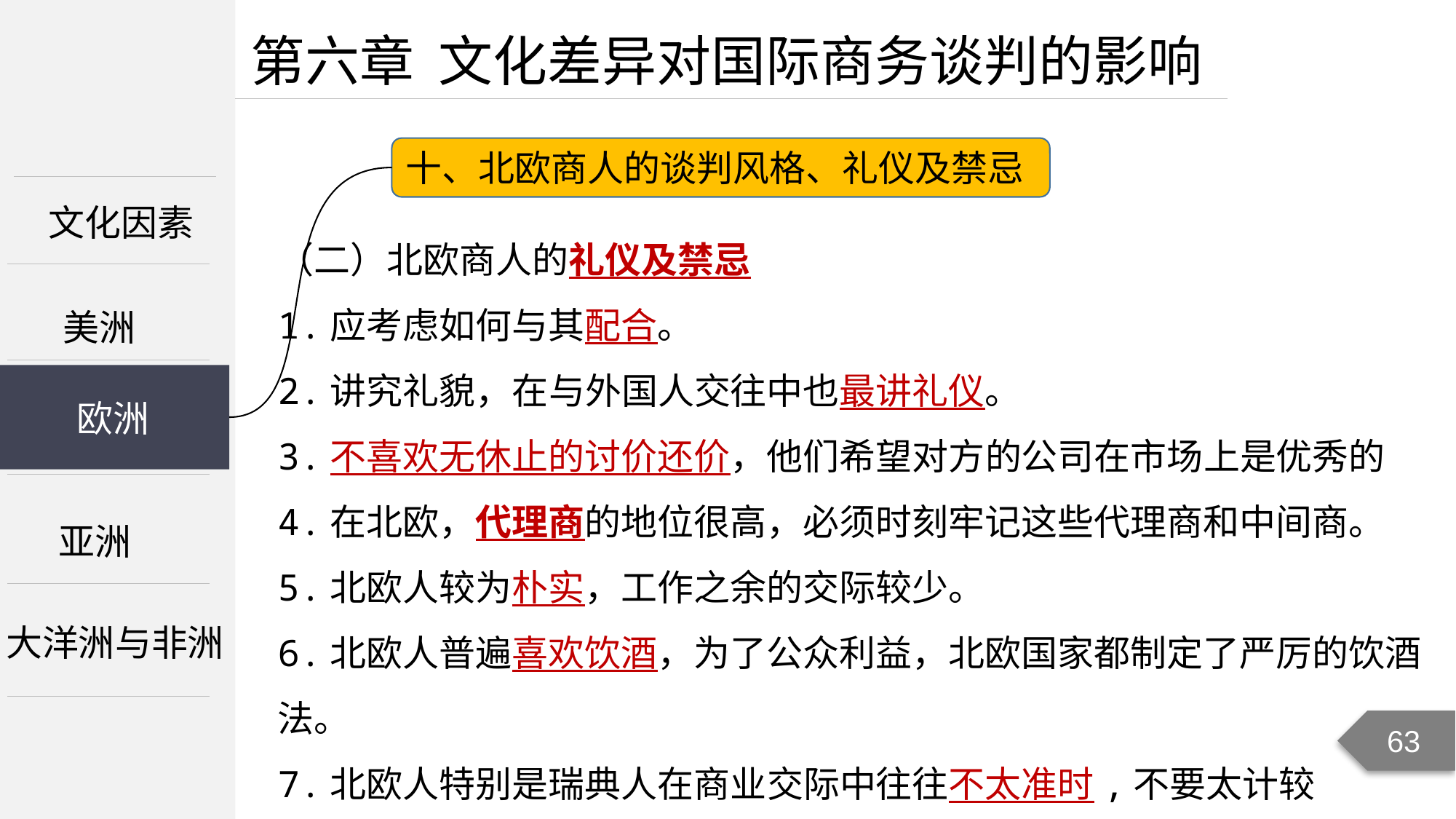

第六章  文化差异对国际商务谈判的影响
十、北欧商人的谈判风格、礼仪及禁忌
（二）北欧商人的礼仪及禁忌
1.应考虑如何与其配合。
2.讲究礼貌，在与外国人交往中也最讲礼仪。
3.不喜欢无休止的讨价还价，他们希望对方的公司在市场上是优秀的
4.在北欧，代理商的地位很高，必须时刻牢记这些代理商和中间商。
5.北欧人较为朴实，工作之余的交际较少。
6.北欧人普遍喜欢饮酒，为了公众利益，北欧国家都制定了严厉的饮酒法。
7.北欧人特别是瑞典人在商业交际中往往不太准时,不要太计较
文化因素
美洲
欧洲
欧洲
亚洲
大洋洲与非洲
63